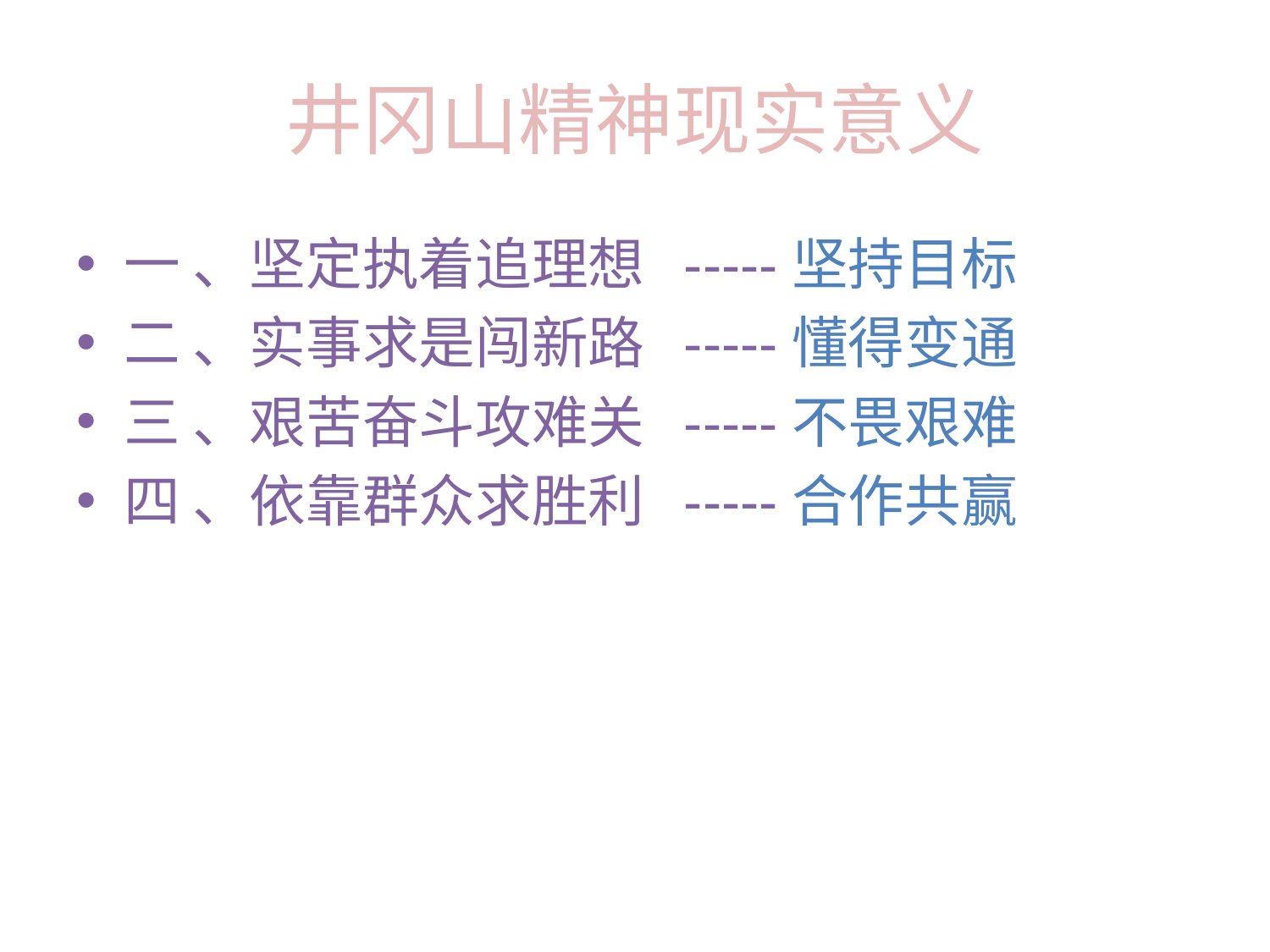

# 井冈山精神现实意义
一 、坚定执着追理想  -----坚持目标
二 、实事求是闯新路  -----懂得变通
三 、艰苦奋斗攻难关  -----不畏艰难
四 、依靠群众求胜利  -----合作共赢